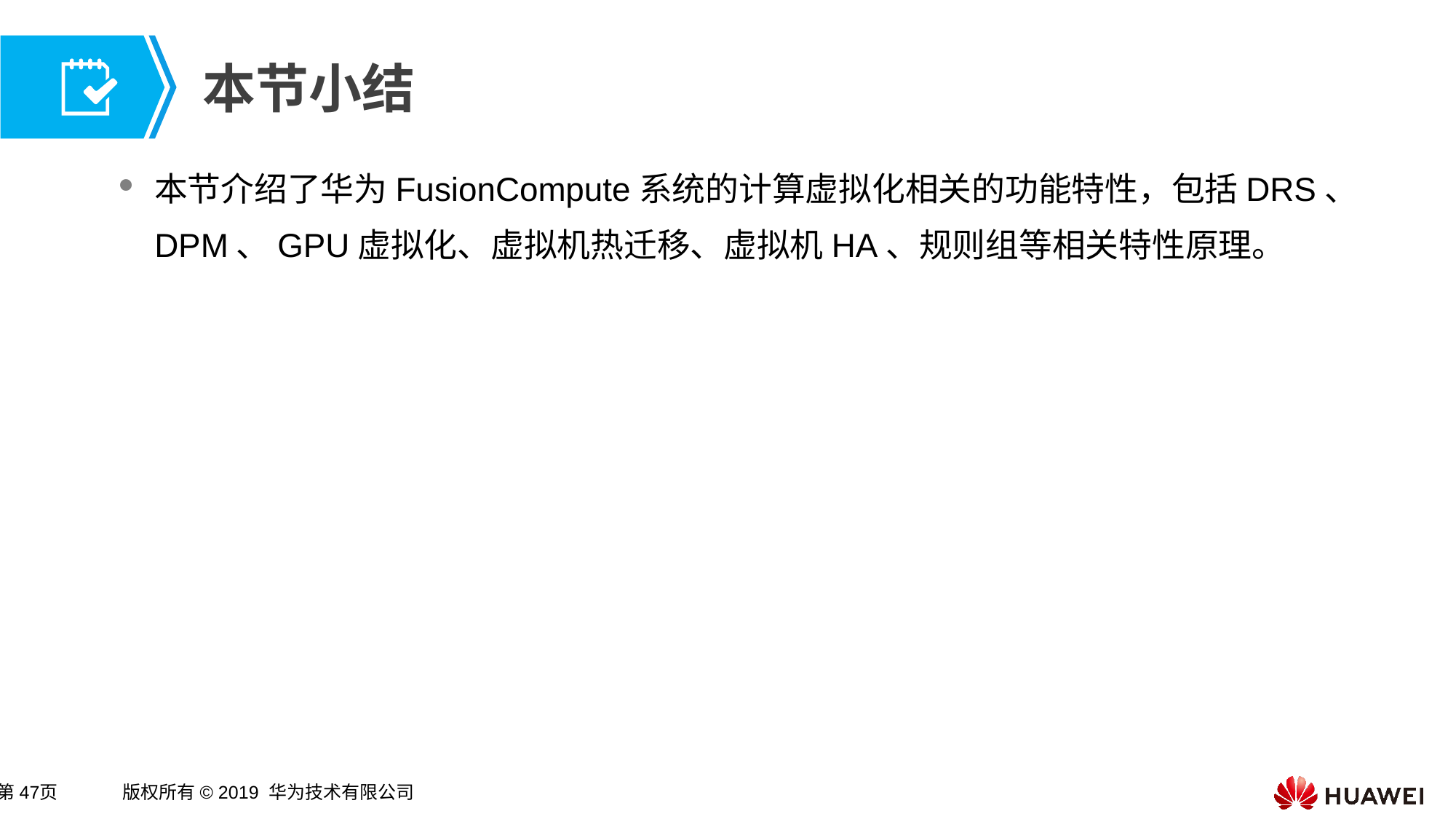

本节介绍了华为FusionCompute系统的计算虚拟化相关的功能特性，包括DRS、DPM、GPU虚拟化、虚拟机热迁移、虚拟机HA、规则组等相关特性原理。